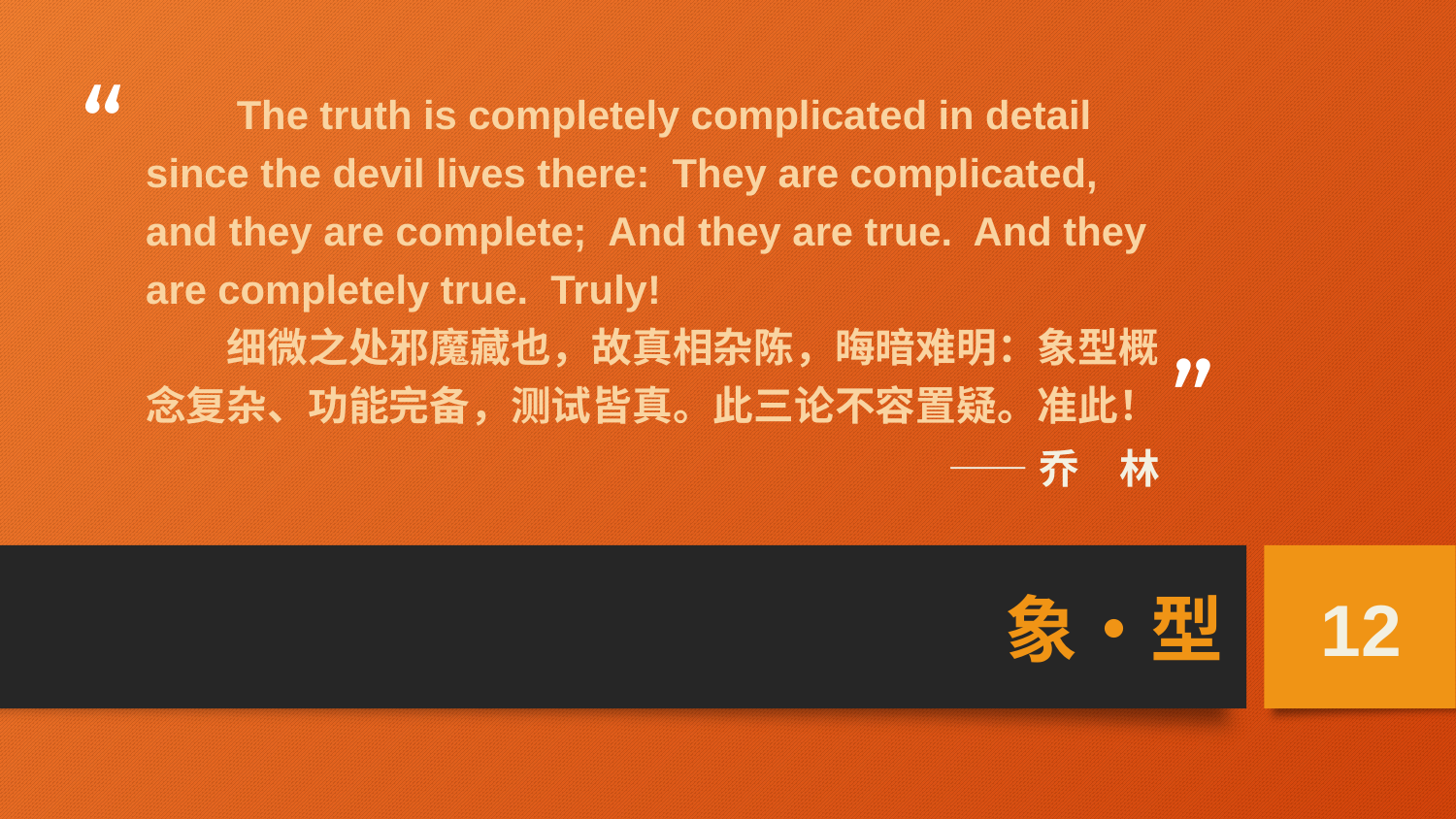

# The truth is completely complicated in detail since the devil lives there:  They are complicated, and they are complete;  And they are true.  And they are completely true.  Truly! 　　细微之处邪魔藏也，故真相杂陈，晦暗难明：象型概念复杂、功能完备，测试皆真。此三论不容置疑。准此！
——乔　林
12
象•型